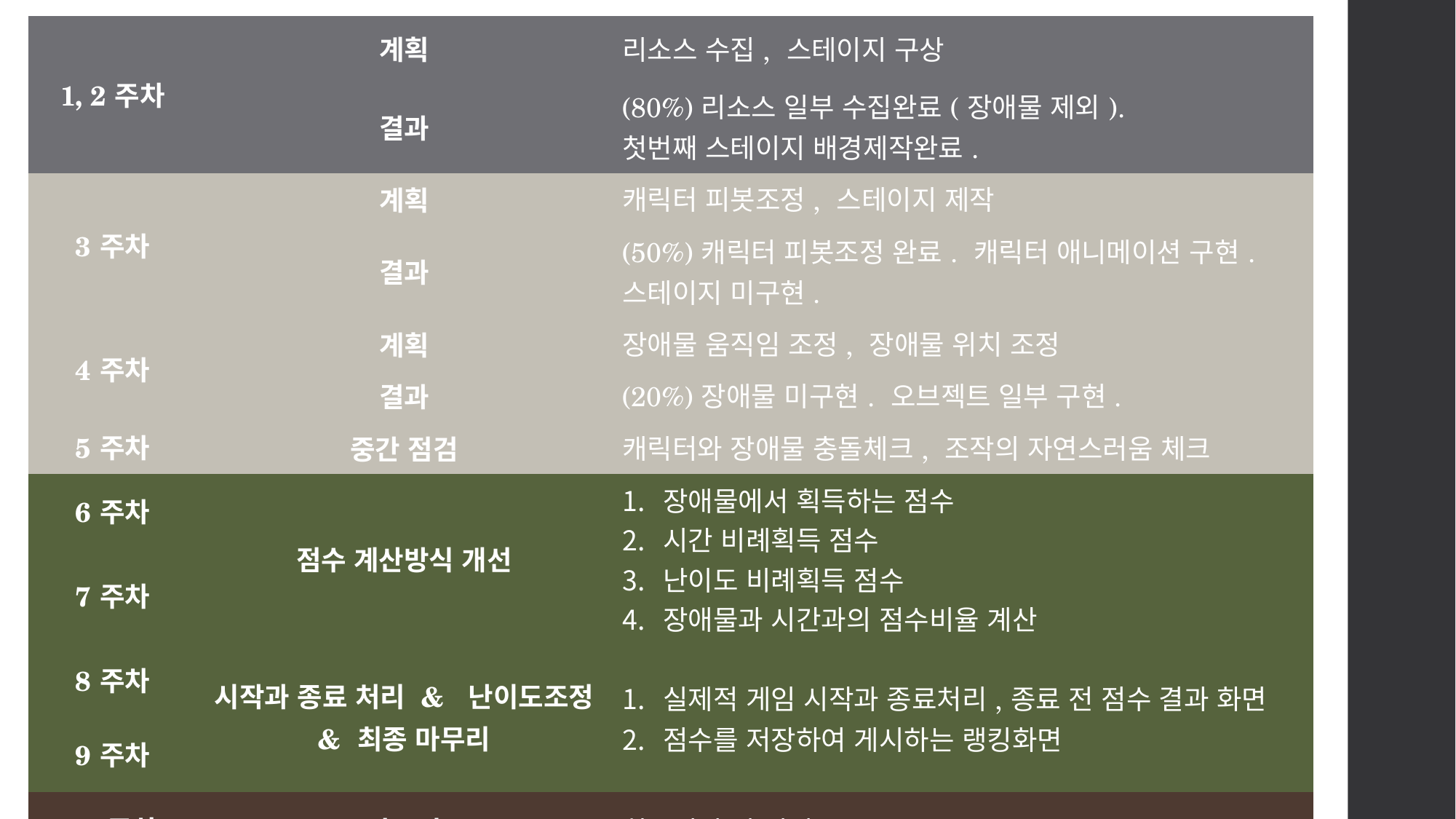

| 1, 2주차 | 계획 | 리소스 수집, 스테이지 구상 |
| --- | --- | --- |
|  | 결과 | (80%)리소스 일부 수집완료(장애물 제외). 첫번째 스테이지 배경제작완료. |
| 3주차 | 계획 | 캐릭터 피봇조정, 스테이지 제작 |
|  | 결과 | (50%)캐릭터 피봇조정 완료. 캐릭터 애니메이션 구현. 스테이지 미구현. |
| 4주차 | 계획 | 장애물 움직임 조정, 장애물 위치 조정 |
|  | 결과 | (20%)장애물 미구현. 오브젝트 일부 구현. |
| 5주차 | 중간 점검 | 캐릭터와 장애물 충돌체크, 조작의 자연스러움 체크 |
| 6주차 | 점수 계산방식 개선 | 장애물에서 획득하는 점수 시간 비례획득 점수 난이도 비례획득 점수 장애물과 시간과의 점수비율 계산 |
| 7주차 |  |  |
| 8주차 | 시작과 종료 처리 & 난이도조정 & 최종 마무리 | 실제적 게임 시작과 종료처리,종료 전 점수 결과 화면 점수를 저장하여 게시하는 랭킹화면 |
| 9주차 |  |  |
| 10주차 | 마무리 | 최종점검 및 릴리즈 |